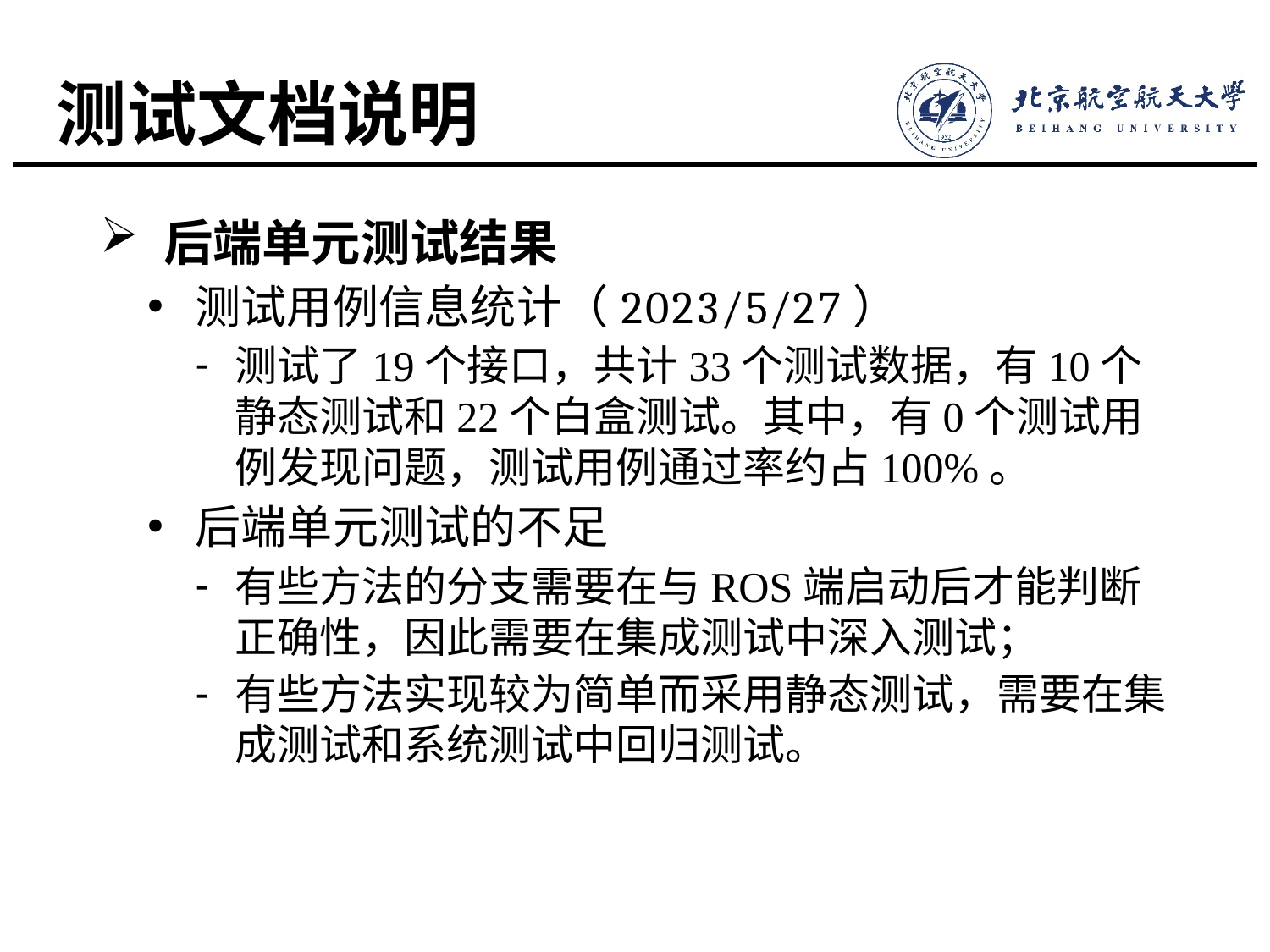

# 测试文档说明
后端单元测试结果
测试用例信息统计（2023/5/27）
测试了19个接口，共计33个测试数据，有10个静态测试和22个白盒测试。其中，有0个测试用例发现问题，测试用例通过率约占100%。
后端单元测试的不足
有些方法的分支需要在与ROS端启动后才能判断正确性，因此需要在集成测试中深入测试；
有些方法实现较为简单而采用静态测试，需要在集成测试和系统测试中回归测试。

14